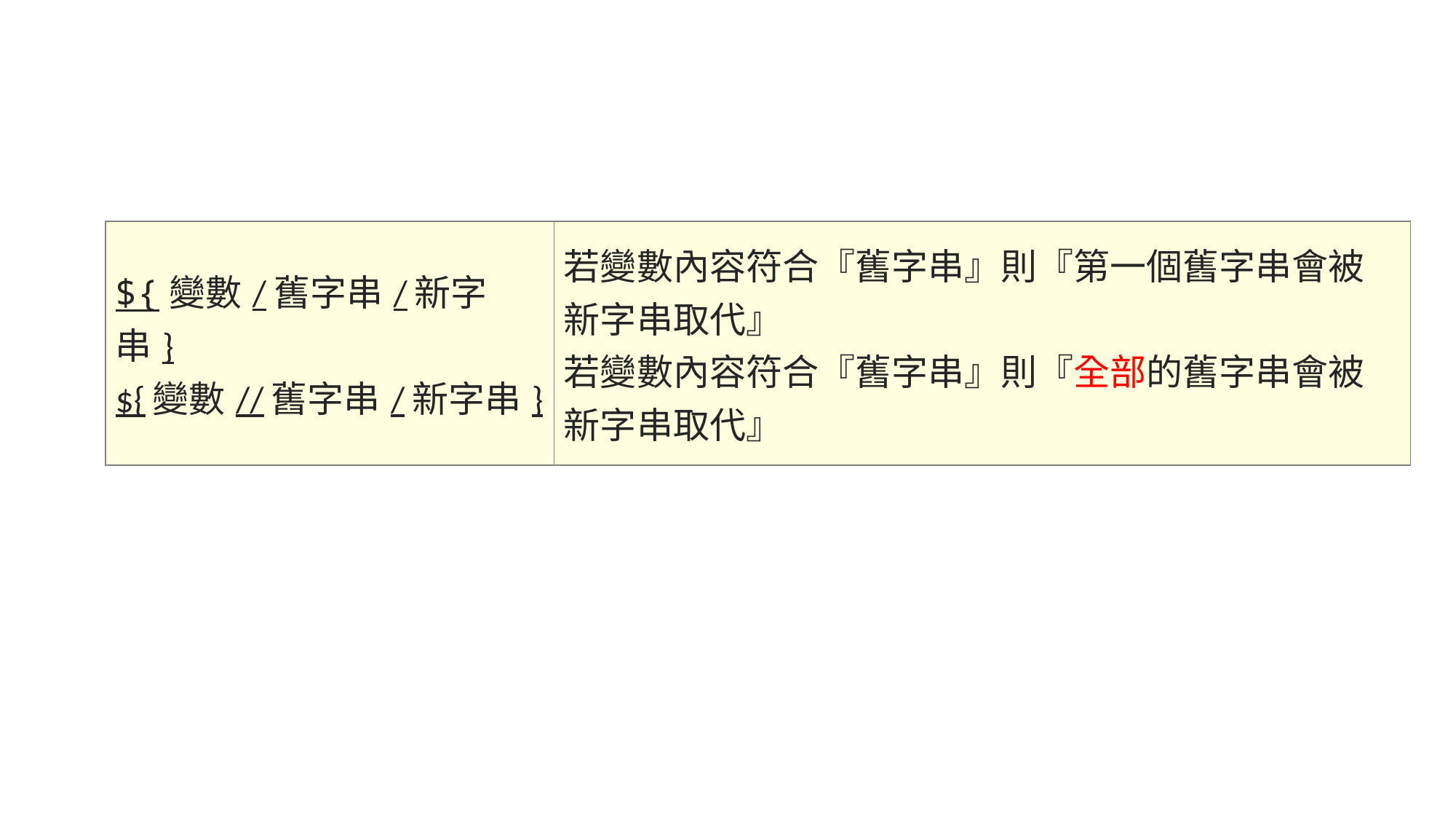

| ${變數/舊字串/新字串} ${變數//舊字串/新字串} | 若變數內容符合『舊字串』則『第一個舊字串會被新字串取代』 若變數內容符合『舊字串』則『全部的舊字串會被新字串取代』 |
| --- | --- |